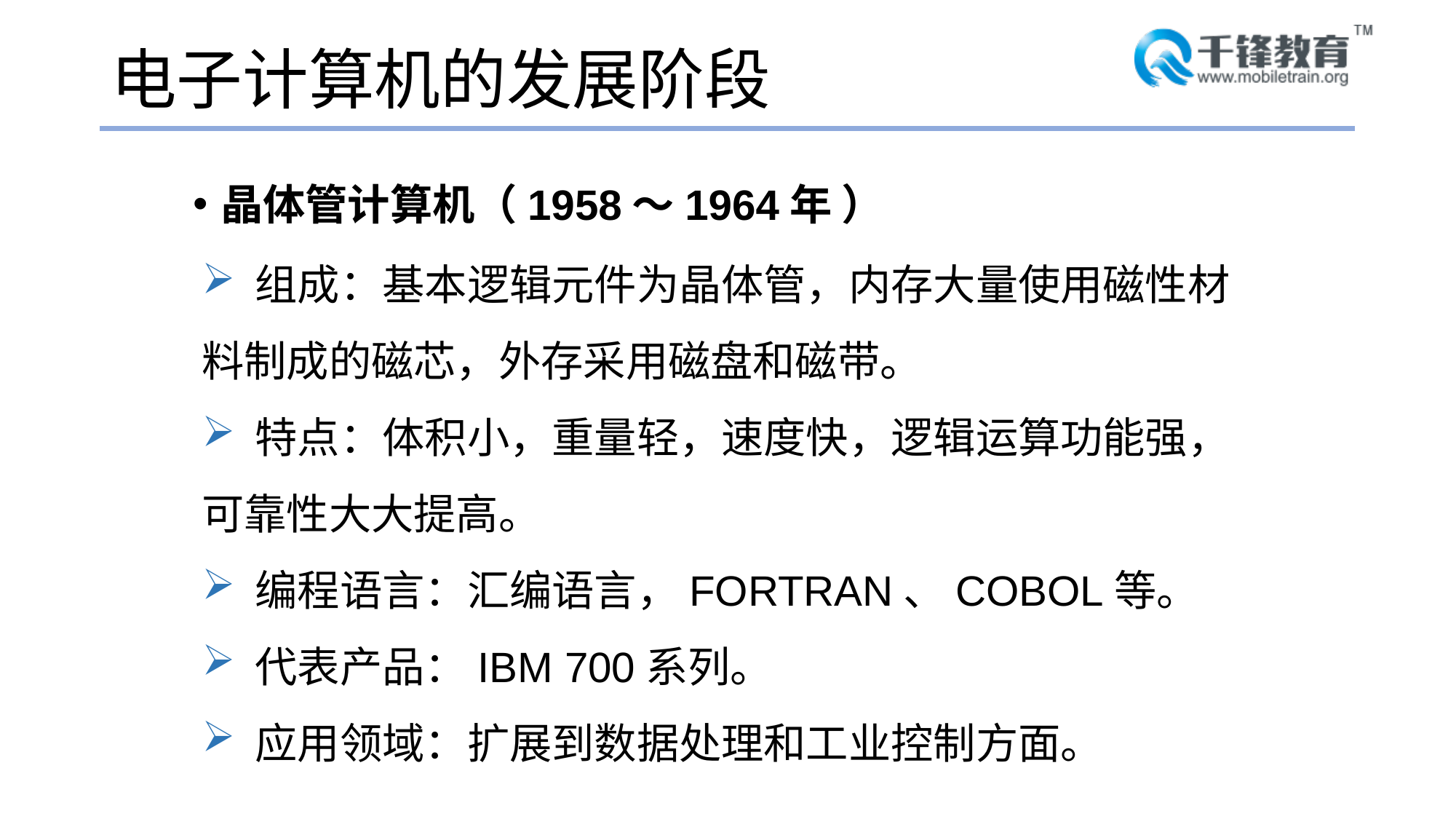

# 电子计算机的发展阶段
晶体管计算机（1958～1964年 ）
 组成：基本逻辑元件为晶体管，内存大量使用磁性材料制成的磁芯，外存采用磁盘和磁带。
 特点：体积小，重量轻，速度快，逻辑运算功能强，可靠性大大提高。
 编程语言：汇编语言，FORTRAN、COBOL等。
 代表产品：IBM 700系列。
 应用领域：扩展到数据处理和工业控制方面。